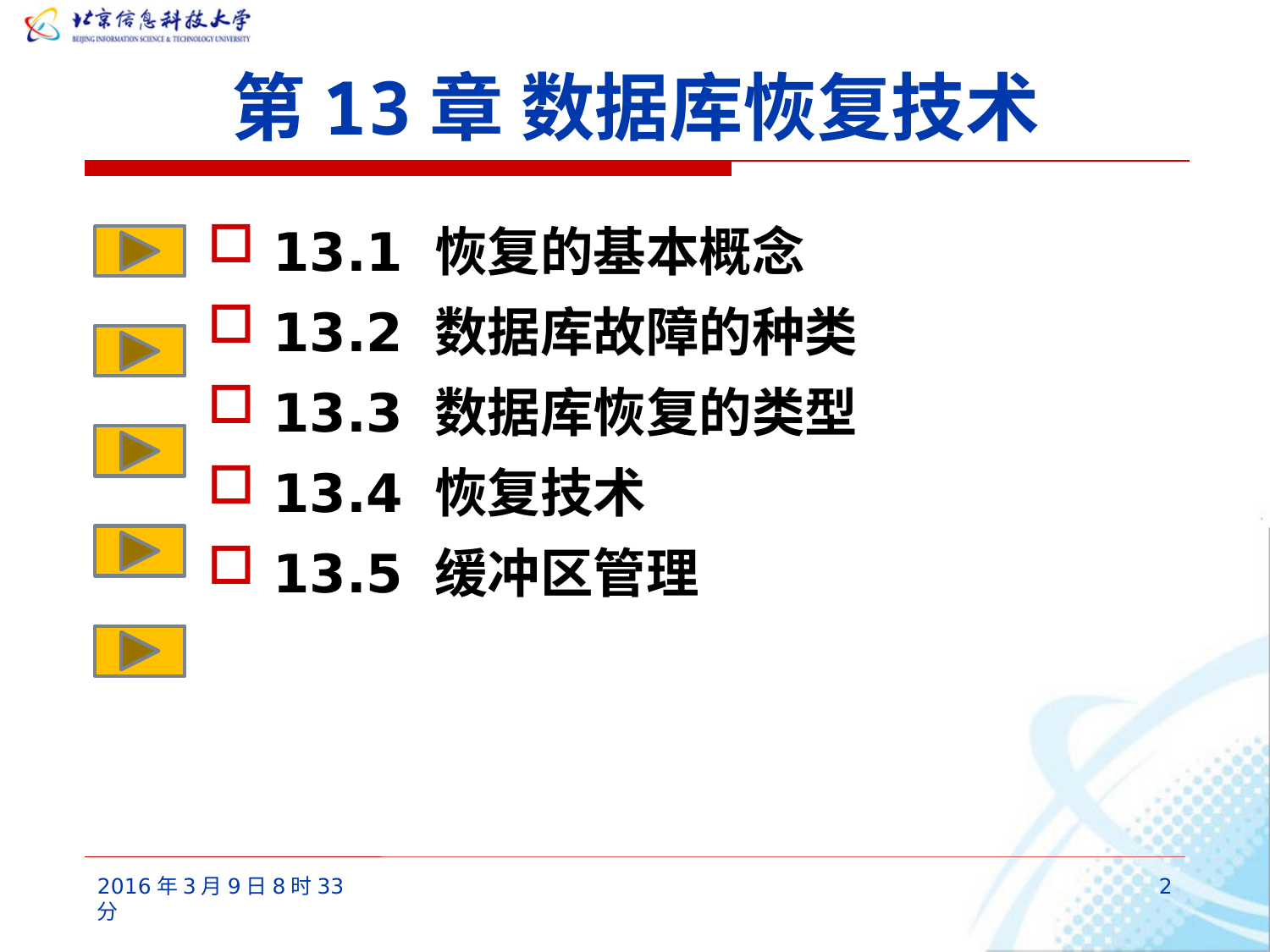

# 第13章 数据库恢复技术
13.1 恢复的基本概念
13.2 数据库故障的种类
13.3 数据库恢复的类型
13.4 恢复技术
13.5 缓冲区管理

2016年3月9日8时33分
2